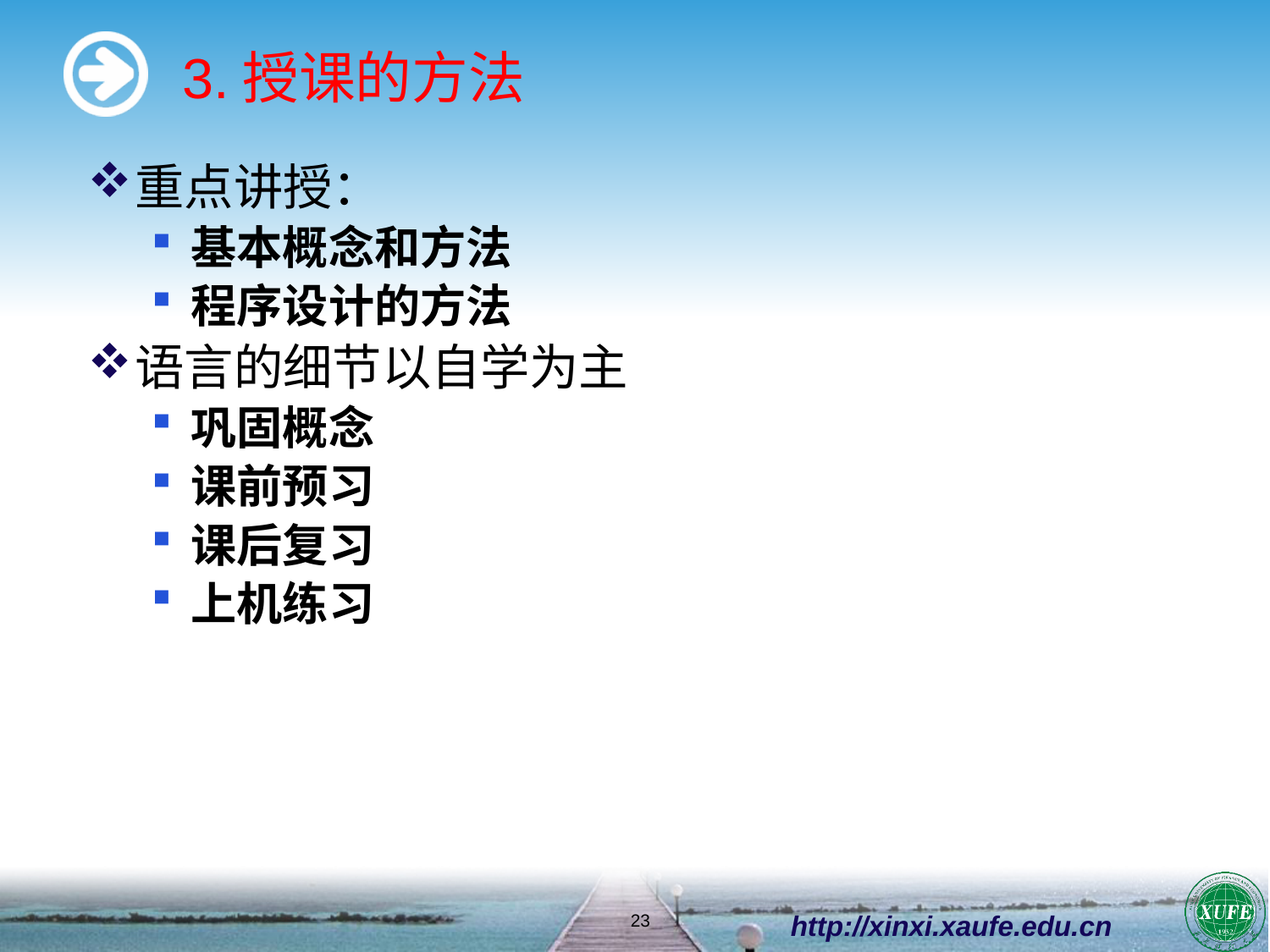

# 3.授课的方法
重点讲授：
基本概念和方法
程序设计的方法
语言的细节以自学为主
巩固概念
课前预习
课后复习
上机练习
http://xinxi.xaufe.edu.cn
23